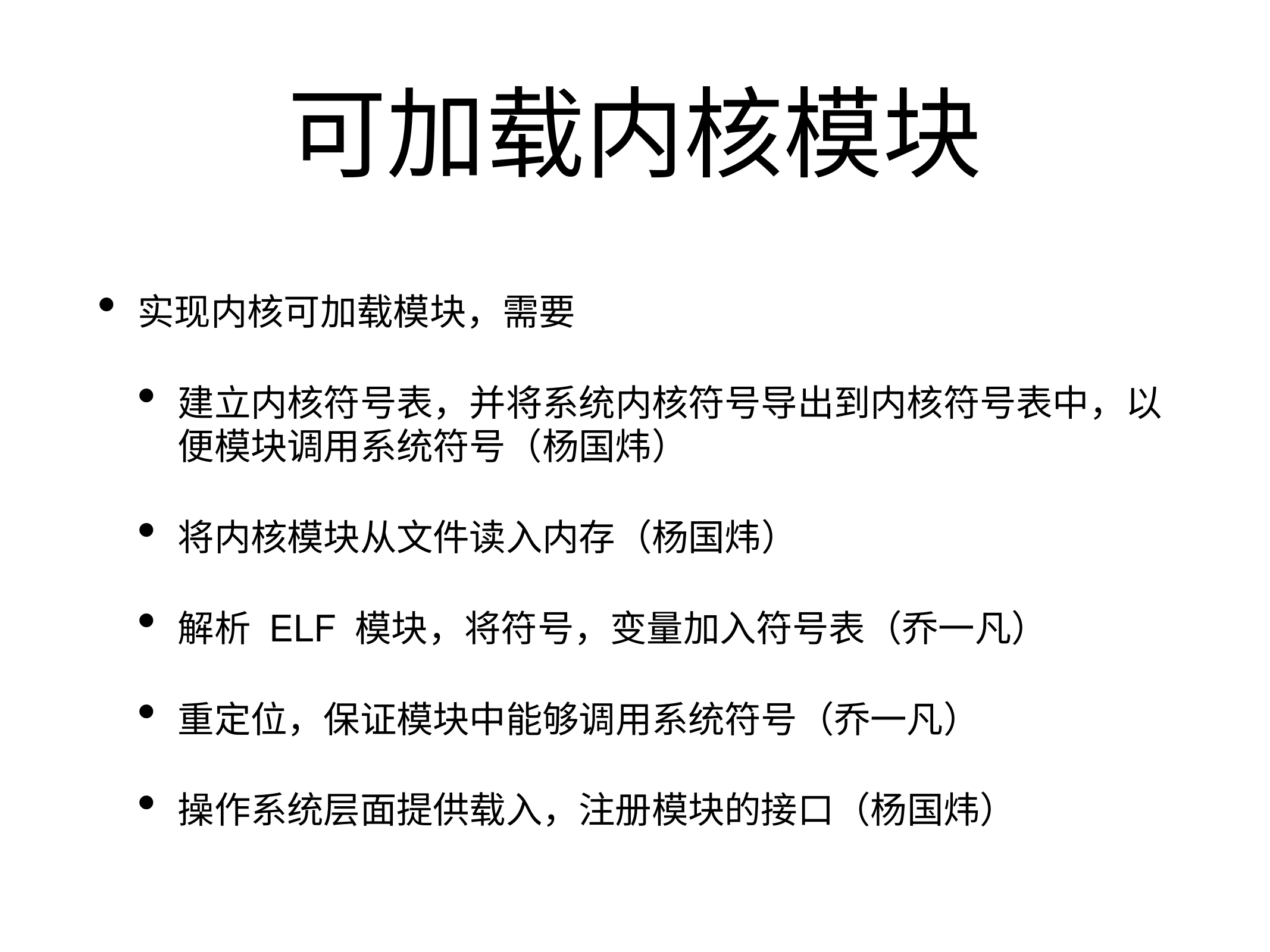

13
# 可加载内核模块
实现内核可加载模块，需要
建立内核符号表，并将系统内核符号导出到内核符号表中，以便模块调用系统符号（杨国炜）
将内核模块从文件读入内存（杨国炜）
解析 ELF 模块，将符号，变量加入符号表（乔一凡）
重定位，保证模块中能够调用系统符号（乔一凡）
操作系统层面提供载入，注册模块的接口（杨国炜）